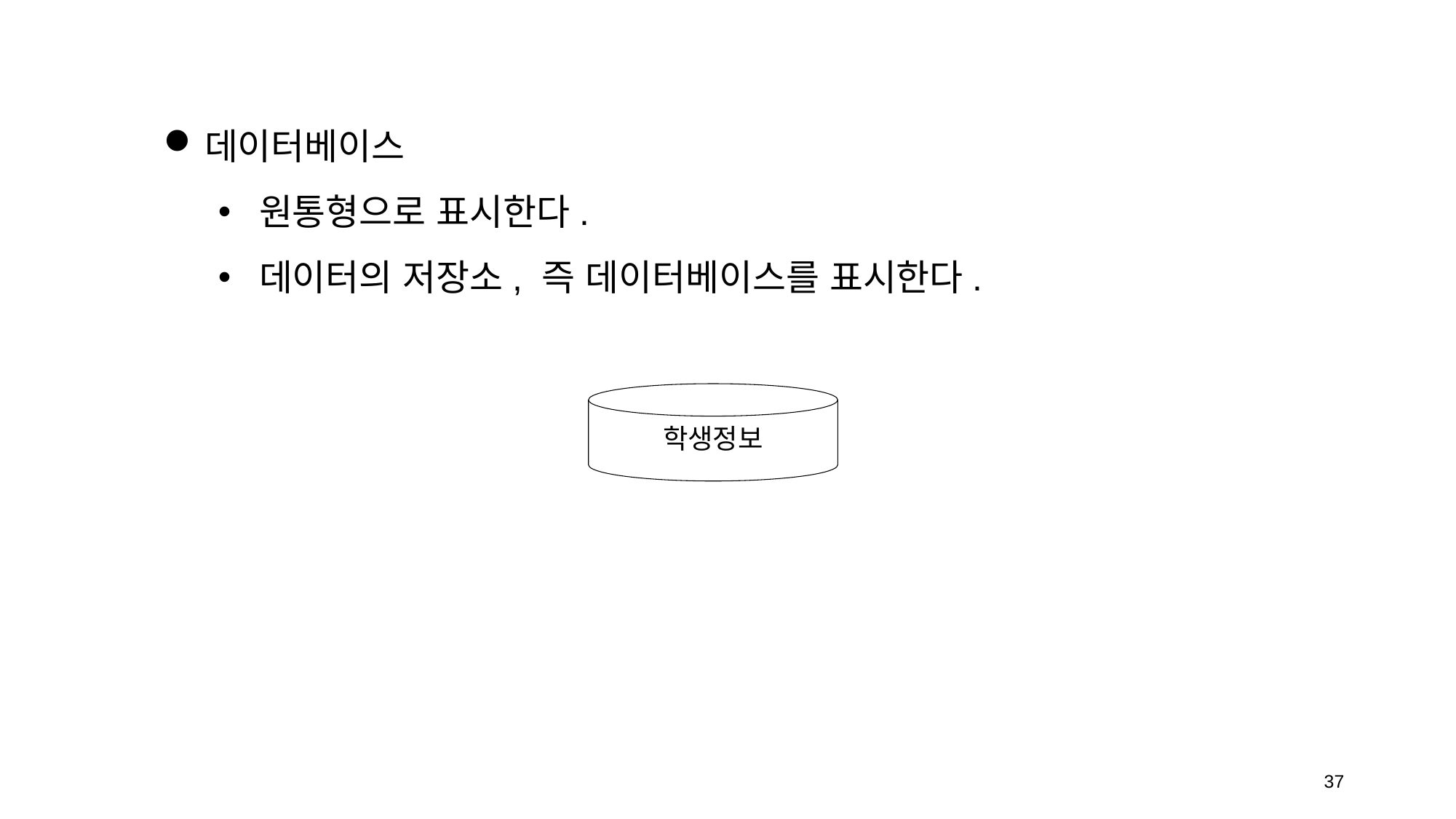

데이터베이스
원통형으로 표시한다.
데이터의 저장소, 즉 데이터베이스를 표시한다.
학생정보
37